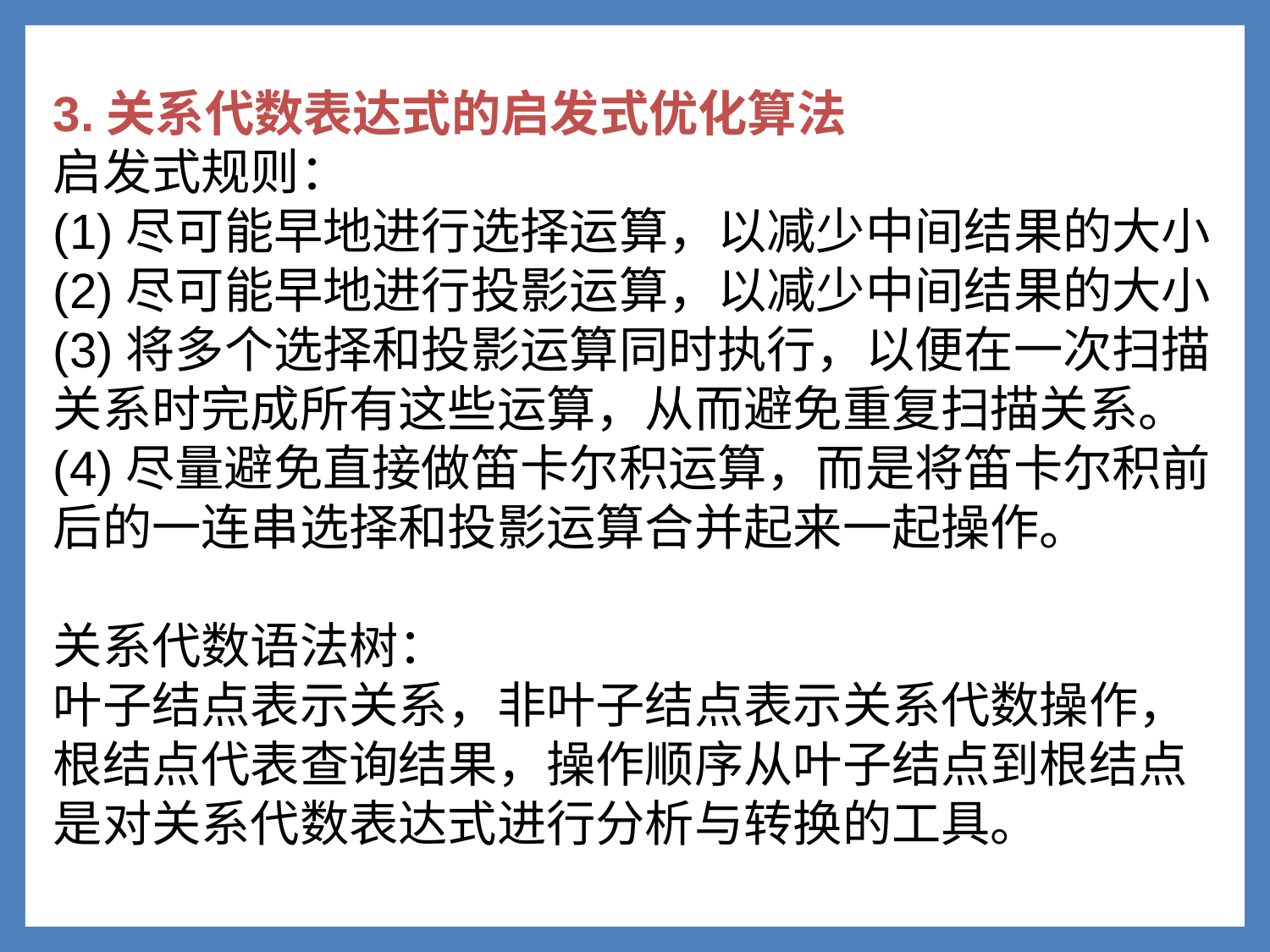

3.关系代数表达式的启发式优化算法
启发式规则：
(1)尽可能早地进行选择运算，以减少中间结果的大小
(2)尽可能早地进行投影运算，以减少中间结果的大小
(3)将多个选择和投影运算同时执行，以便在一次扫描关系时完成所有这些运算，从而避免重复扫描关系。
(4)尽量避免直接做笛卡尔积运算，而是将笛卡尔积前后的一连串选择和投影运算合并起来一起操作。

关系代数语法树：
叶子结点表示关系，非叶子结点表示关系代数操作，根结点代表查询结果，操作顺序从叶子结点到根结点
是对关系代数表达式进行分析与转换的工具。
1